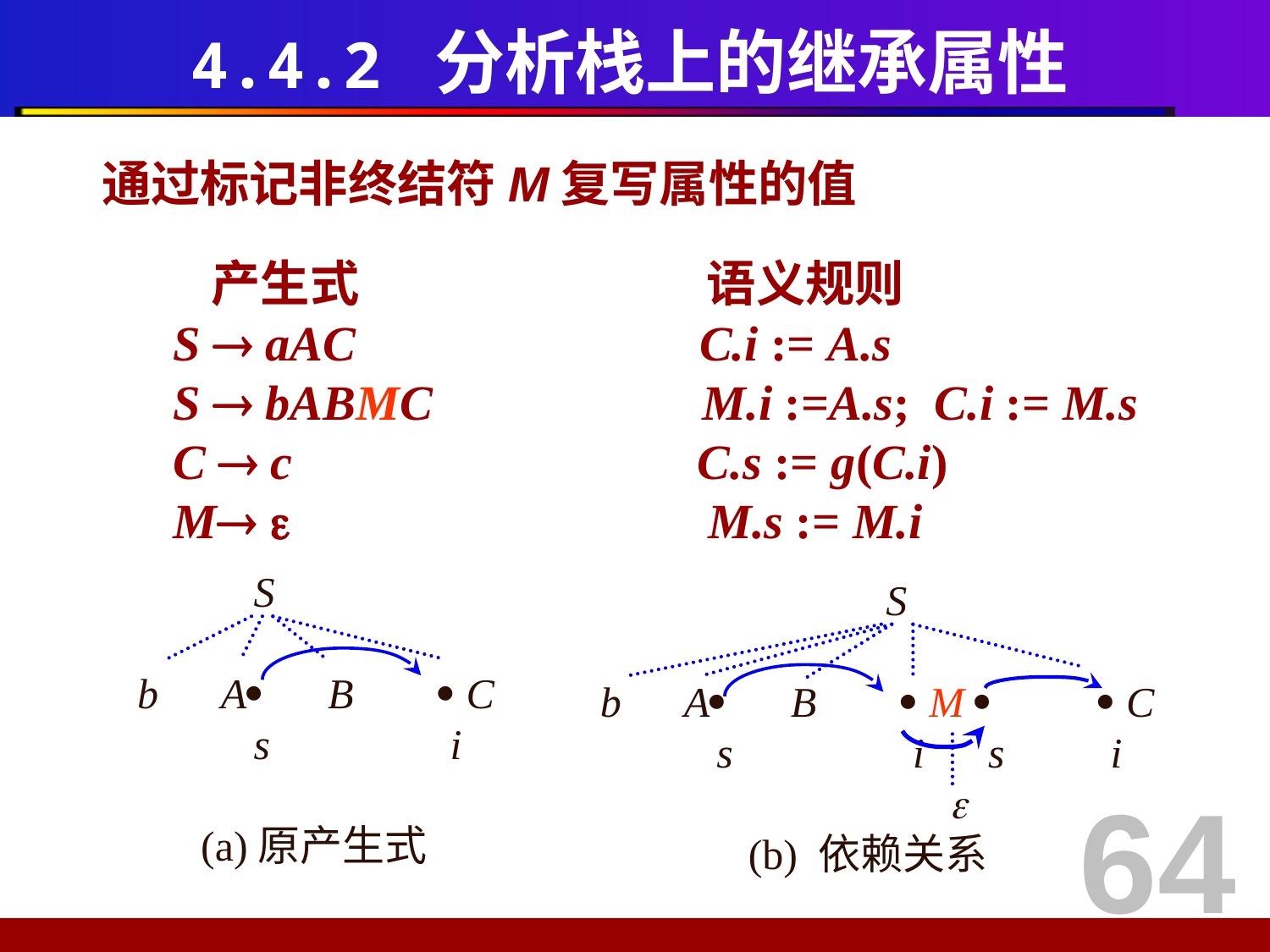

# 4.4.2 分析栈上的继承属性
通过标记非终结符M复写属性的值
          产生式                               语义规则
       S → aAC                            C.i := A.s
       S → bABMC                      M.i :=A.s;  C.i := M.s
       C → c                                 C.s := g(C.i)
       M→ ε                                  M.s := M.i
           S

b      A•      B        • C
           s                 i

      (a)原产生式

                           S

b      A•      B        • M •          • C
           s                 i      s          i
                                 ε
              (b) 依赖关系

64